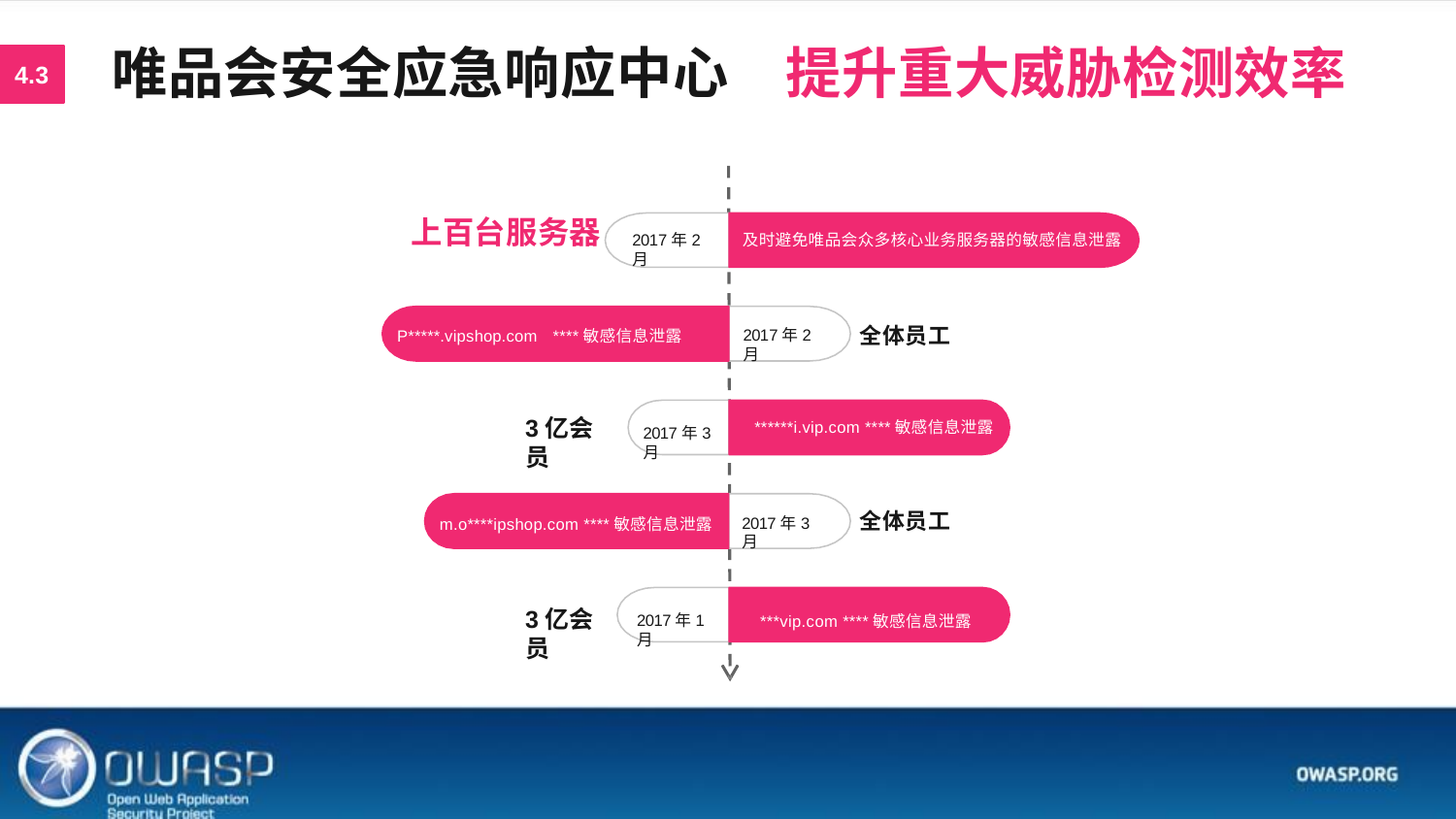

# 唯品会安全应急响应中心
提升重大威胁检测效率

4.3

上百台服务器

2017年2月
及时避免唯品会众多核心业务服务器的敏感信息泄露

全体员工
2017年2月
P*****.vipshop.com   ****敏感信息泄露

3亿会员
******i.vip.com ****敏感信息泄露
2017年3月

全体员工
2017年3月
m.o****ipshop.com ****敏感信息泄露

3亿会员
2017年1月
***vip.com ****敏感信息泄露